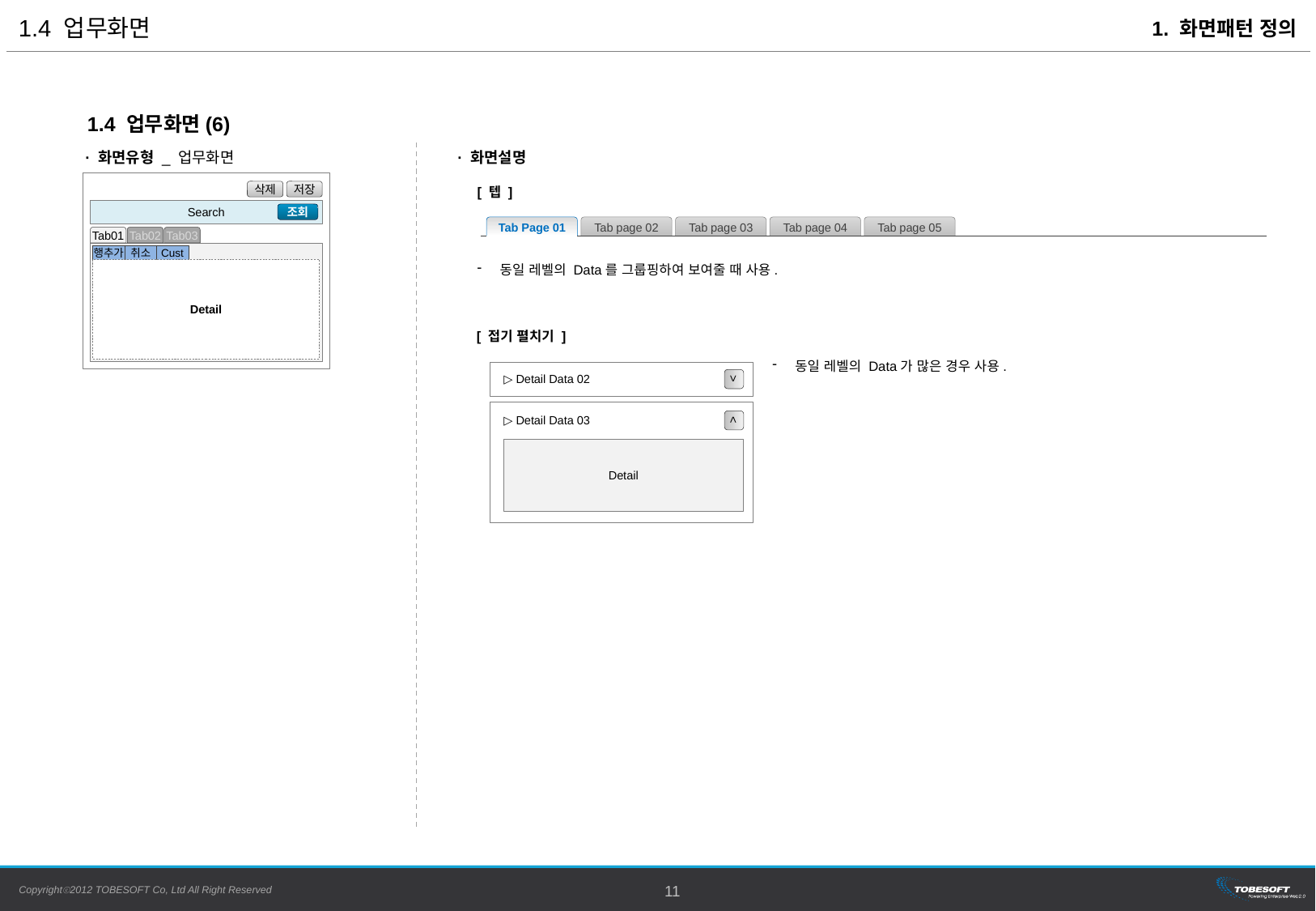

1.4 업무화면
1. 화면패턴 정의
1.4 업무화면(6)
· 화면유형 _ 업무화면
· 화면설명

삭제
저장
Search
조회
Tab01
Tab02
Tab03

행추가
취소
Cust
Detail
Detail
[ 텝 ]
Tab Page 01
Tab page 02
Tab page 03
Tab page 04
Tab page 05
동일 레벨의 Data를 그룹핑하여 보여줄 때 사용.

[ 접기 펼치기 ]
동일 레벨의 Data가 많은 경우 사용.

▷ Detail Data 02
>
▷ Detail Data 03
<
Detail